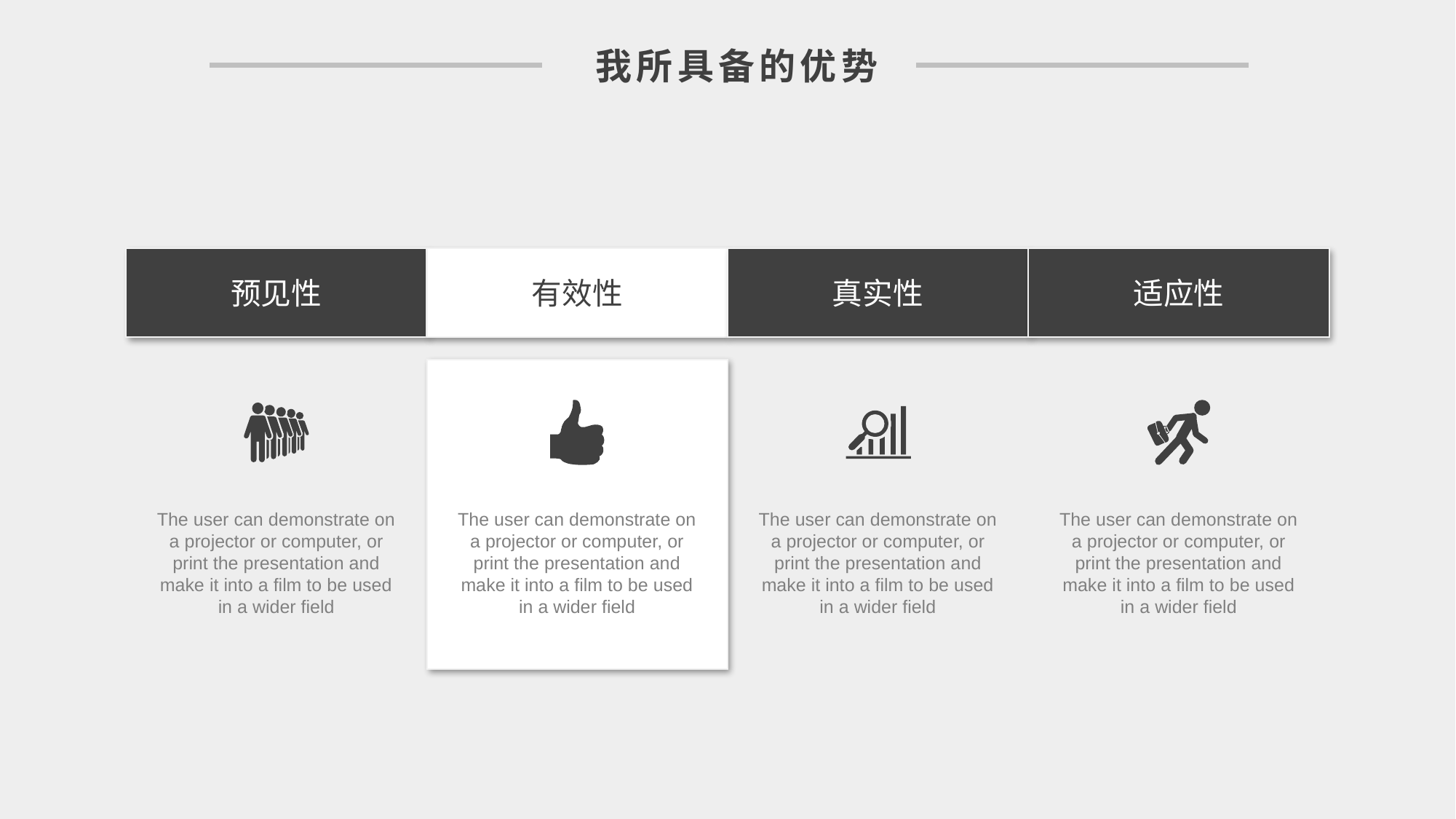

我所具备的优势

预见性
有效性
真实性
适应性

The user can demonstrate on a projector or computer, or print the presentation and make it into a film to be used in a wider field

The user can demonstrate on a projector or computer, or print the presentation and make it into a film to be used in a wider field

The user can demonstrate on a projector or computer, or print the presentation and make it into a film to be used in a wider field

The user can demonstrate on a projector or computer, or print the presentation and make it into a film to be used in a wider field